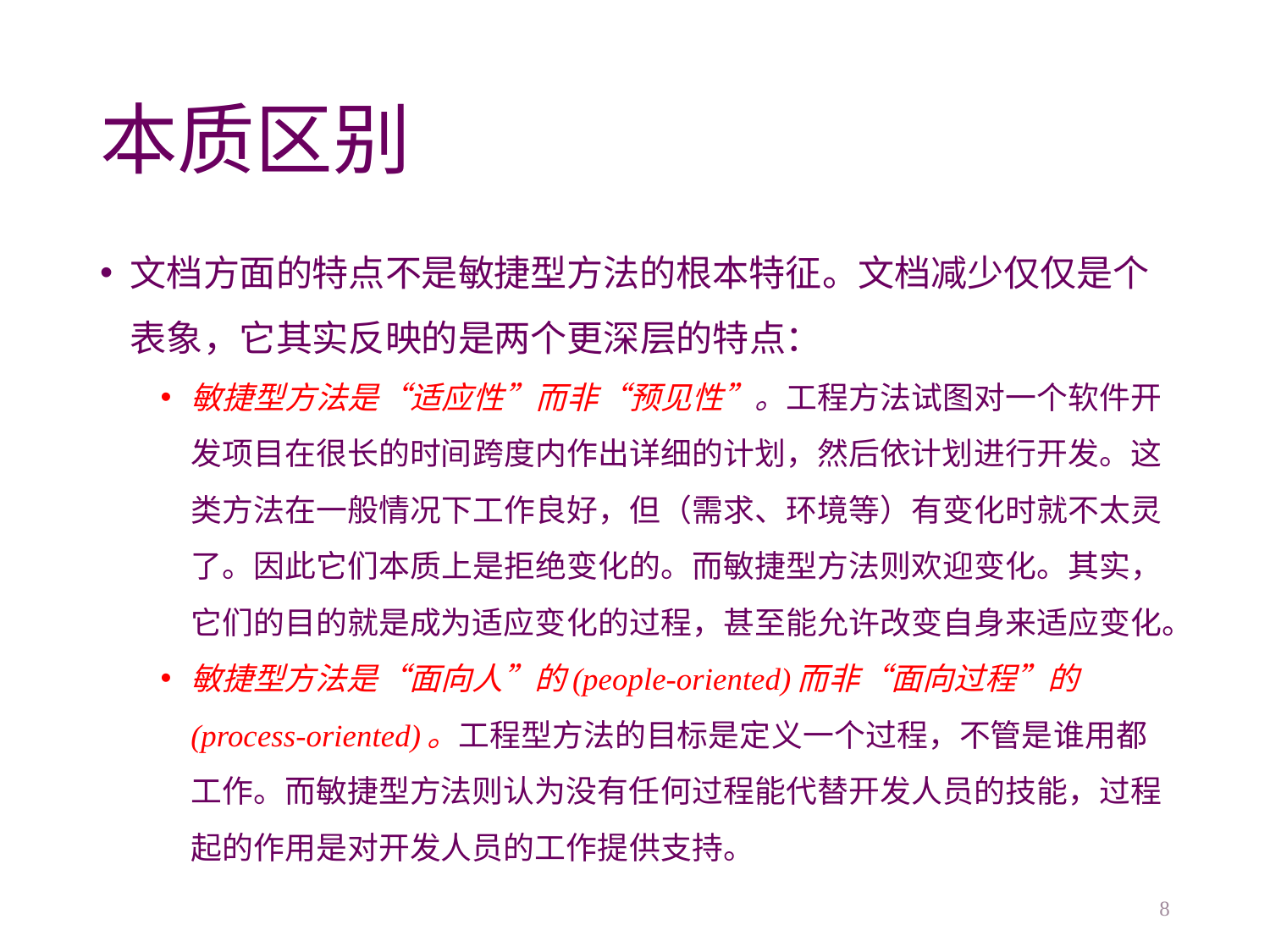

# 本质区别
文档方面的特点不是敏捷型方法的根本特征。文档减少仅仅是个表象，它其实反映的是两个更深层的特点：
敏捷型方法是“适应性”而非“预见性”。工程方法试图对一个软件开发项目在很长的时间跨度内作出详细的计划，然后依计划进行开发。这类方法在一般情况下工作良好，但（需求、环境等）有变化时就不太灵了。因此它们本质上是拒绝变化的。而敏捷型方法则欢迎变化。其实，它们的目的就是成为适应变化的过程，甚至能允许改变自身来适应变化。
敏捷型方法是“面向人”的(people-oriented)而非“面向过程”的(process-oriented)。工程型方法的目标是定义一个过程，不管是谁用都工作。而敏捷型方法则认为没有任何过程能代替开发人员的技能，过程起的作用是对开发人员的工作提供支持。
8